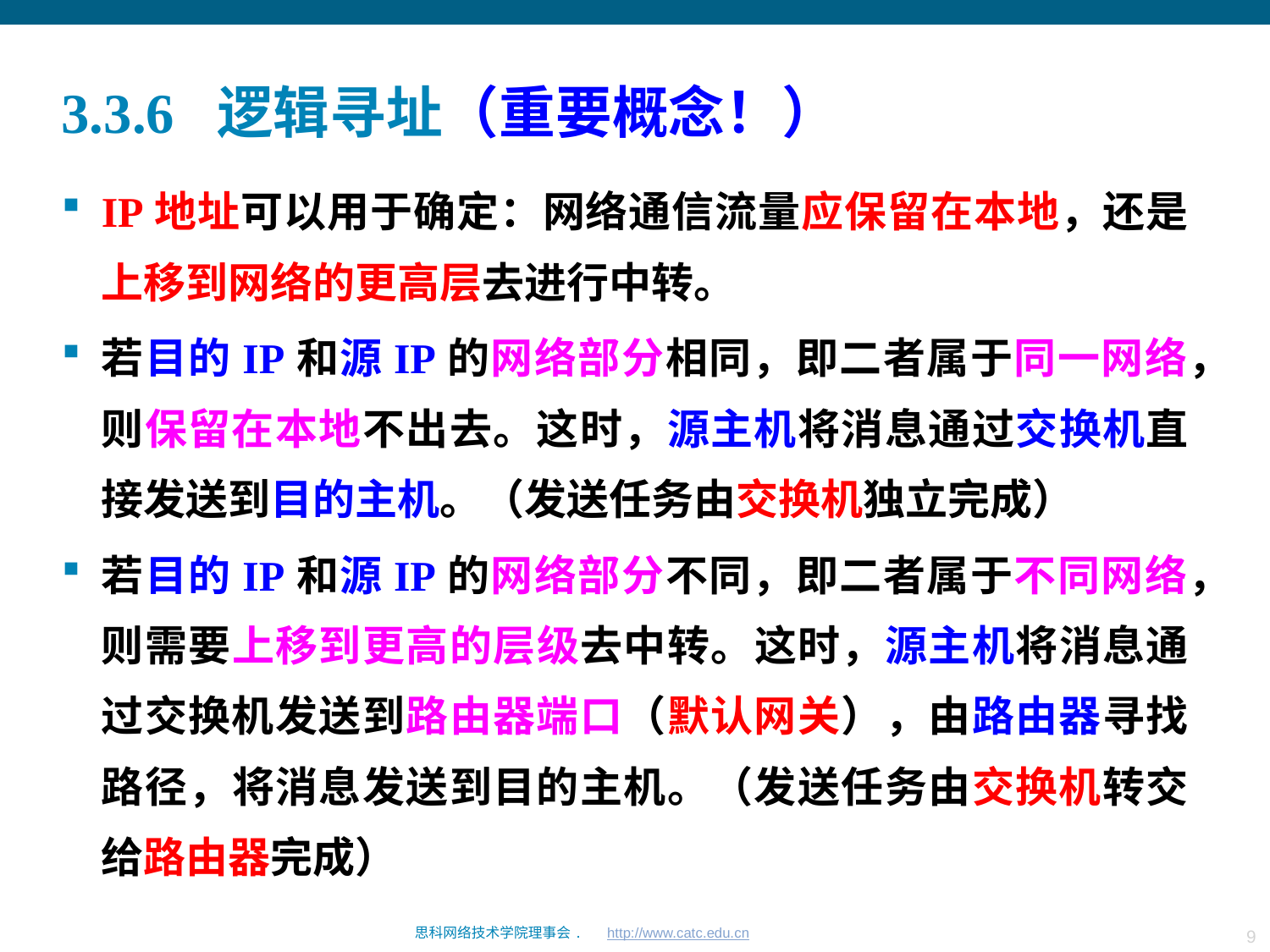

# 3.3.6  逻辑寻址（重要概念！）
IP地址可以用于确定：网络通信流量应保留在本地，还是上移到网络的更高层去进行中转。
若目的IP和源IP的网络部分相同，即二者属于同一网络，则保留在本地不出去。这时，源主机将消息通过交换机直接发送到目的主机。（发送任务由交换机独立完成）
若目的IP和源IP的网络部分不同，即二者属于不同网络，则需要上移到更高的层级去中转。这时，源主机将消息通过交换机发送到路由器端口（默认网关），由路由器寻找路径，将消息发送到目的主机。（发送任务由交换机转交给路由器完成）